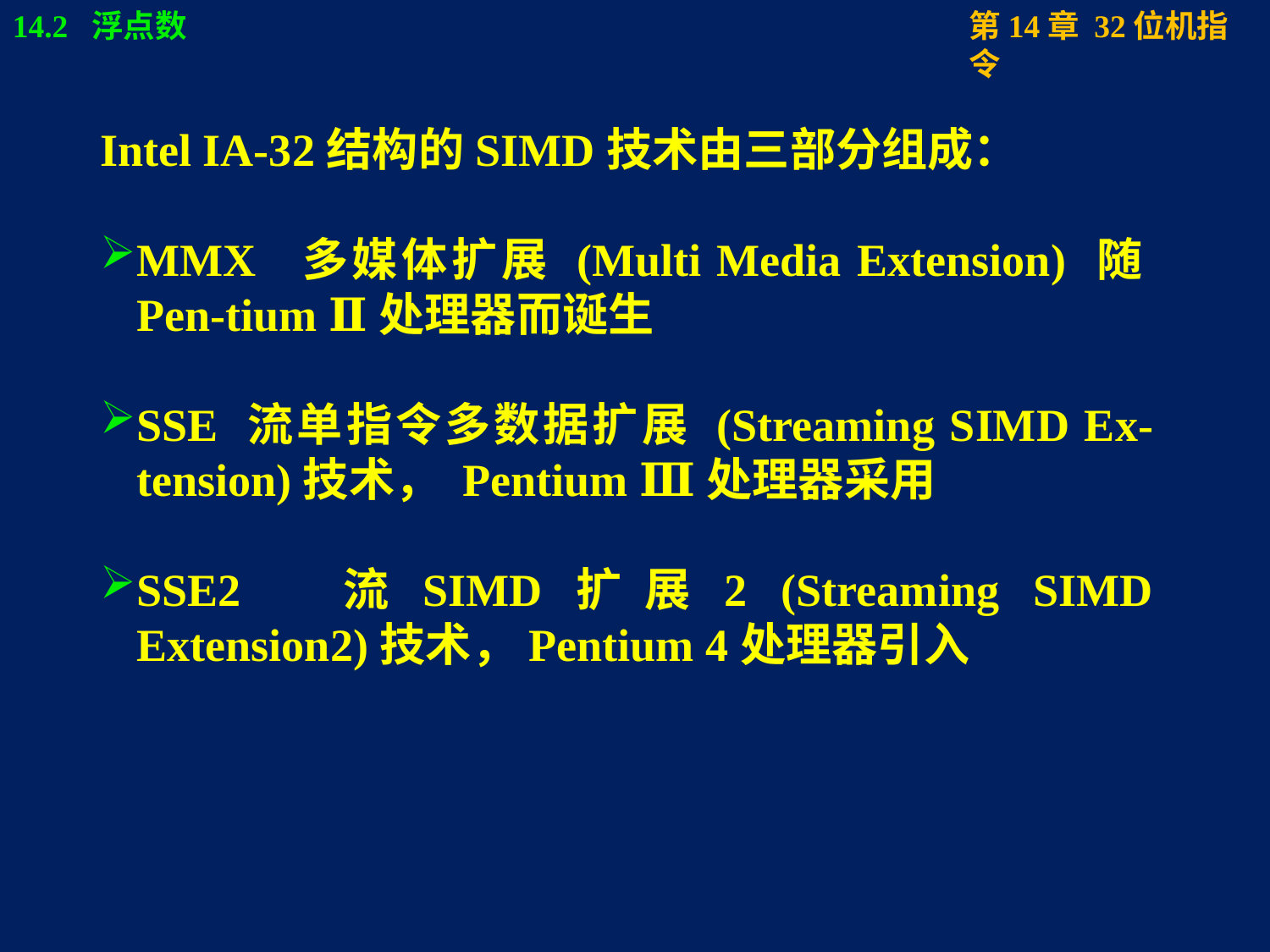

#
Intel IA-32结构的SIMD技术由三部分组成：

MMX  多媒体扩展 (Multi Media Extension) 随Pen-tium Ⅱ处理器而诞生

SSE 流单指令多数据扩展 (Streaming SIMD Ex-tension)技术， Pentium Ⅲ处理器采用

SSE2  流SIMD扩展2 (Streaming SIMD Extension2)技术，Pentium 4处理器引入